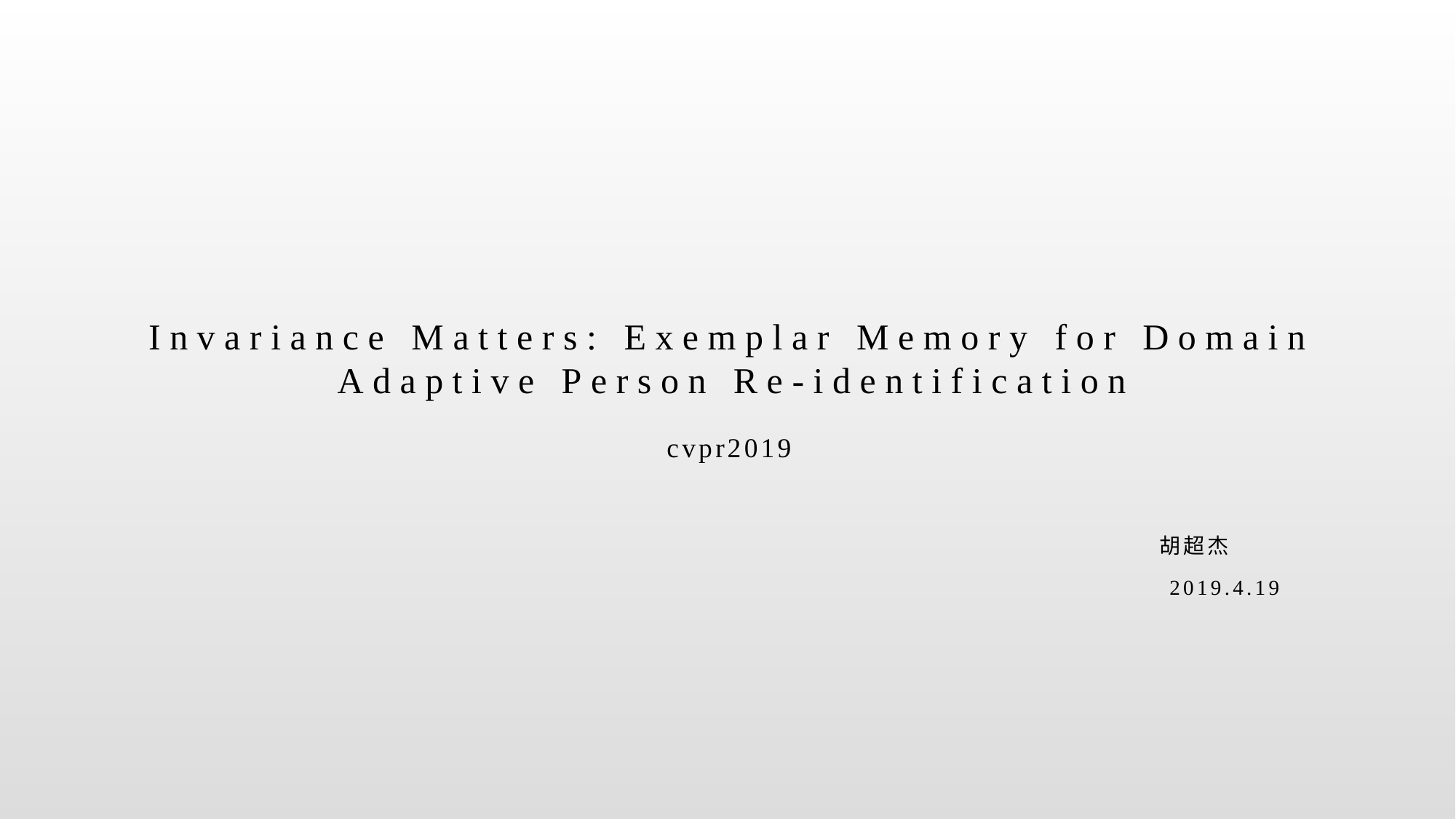

# Invariance Matters: Exemplar Memory for Domain Adaptive Person Re-identification
cvpr2019

                                                                                                    胡超杰
                                                                                                                       2019.4.19